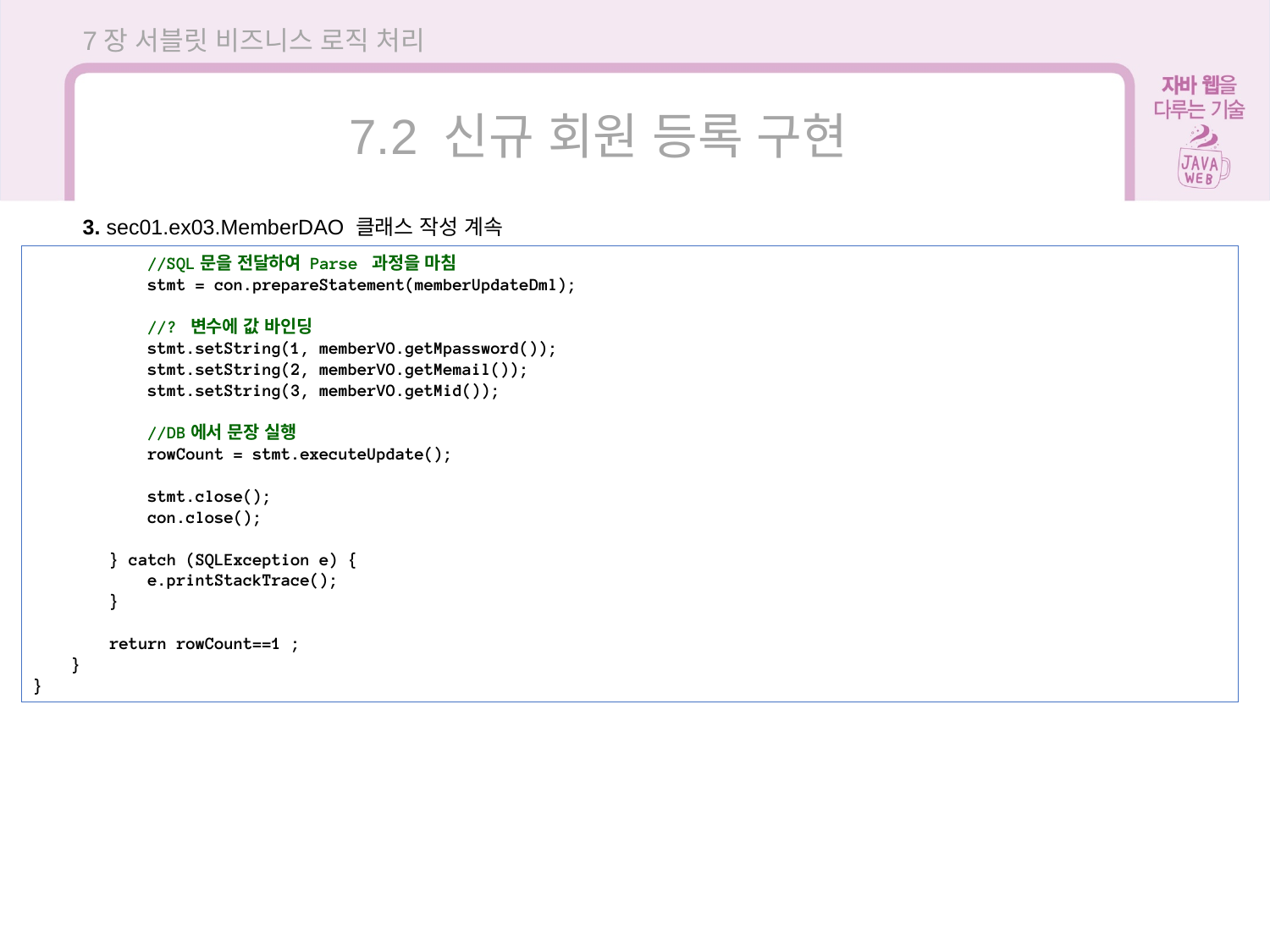

7장 서블릿 비즈니스 로직 처리
7.2 신규 회원 등록 구현
3. sec01.ex03.MemberDAO 클래스 작성 계속
            //SQL문을 전달하여 Parse 과정을 마침
            stmt = con.prepareStatement(memberUpdateDml);

            //? 변수에 값 바인딩
            stmt.setString(1, memberVO.getMpassword());
            stmt.setString(2, memberVO.getMemail());
            stmt.setString(3, memberVO.getMid());

            //DB에서 문장 실행
            rowCount = stmt.executeUpdate();

            stmt.close();
            con.close();

        } catch (SQLException e) {
            e.printStackTrace();
        }

        return rowCount==1 ;
    }
}